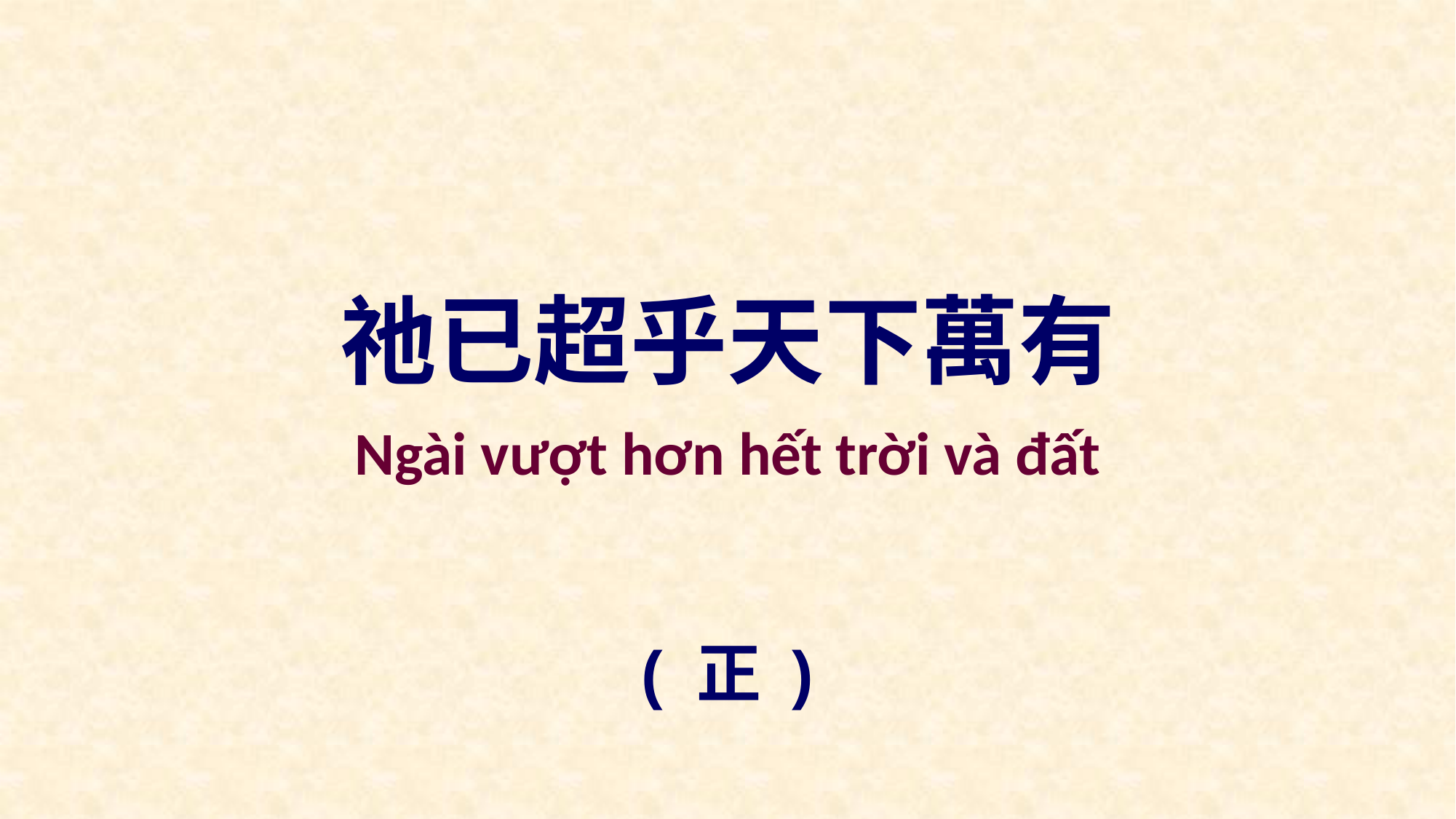

祂已超乎天下萬有
Ngài vượt hơn hết trời và đất
( 正 )